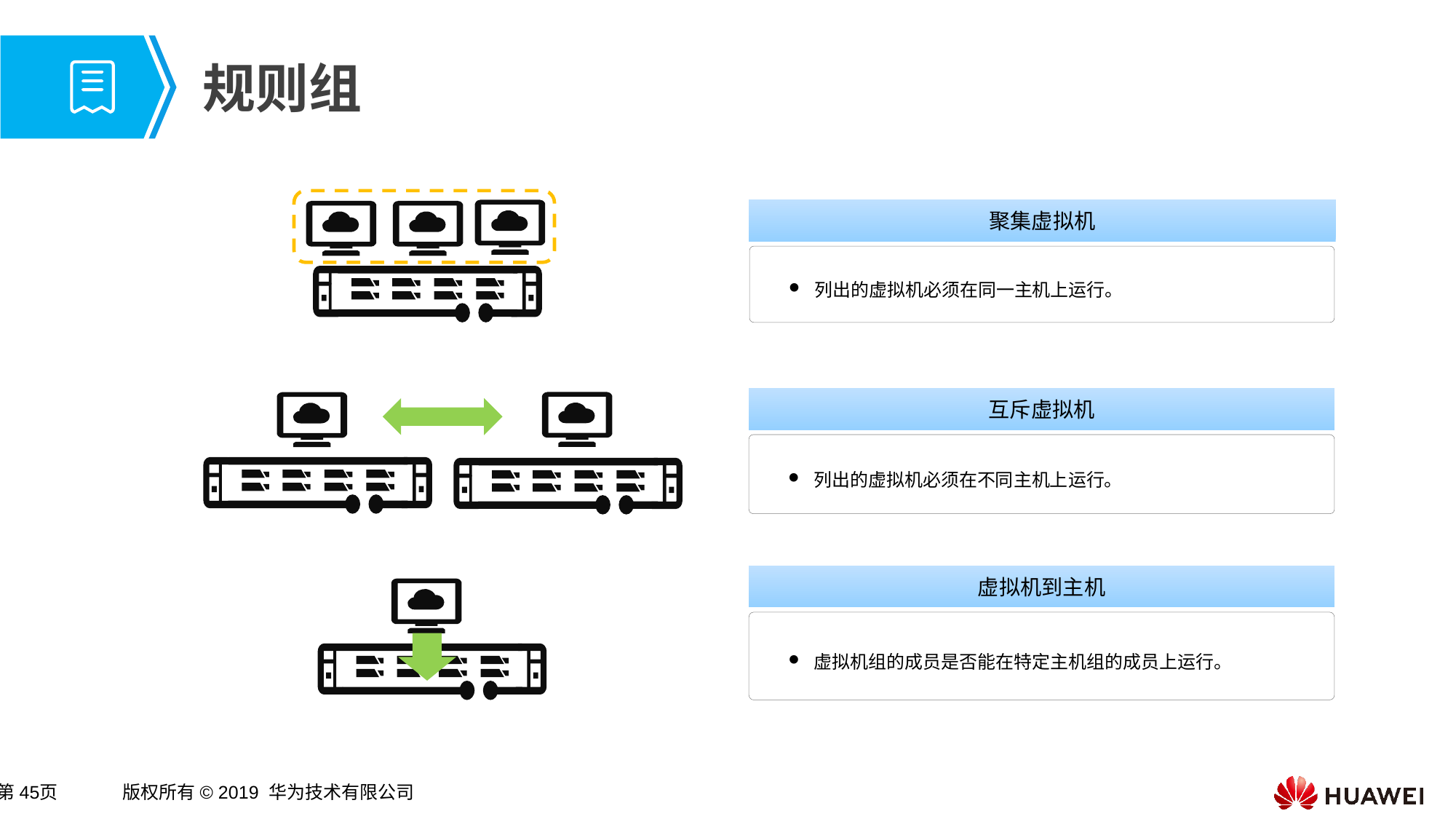

# 规则组

聚集虚拟机

列出的虚拟机必须在同一主机上运行。

互斥虚拟机

列出的虚拟机必须在不同主机上运行。

虚拟机到主机

虚拟机组的成员是否能在特定主机组的成员上运行。